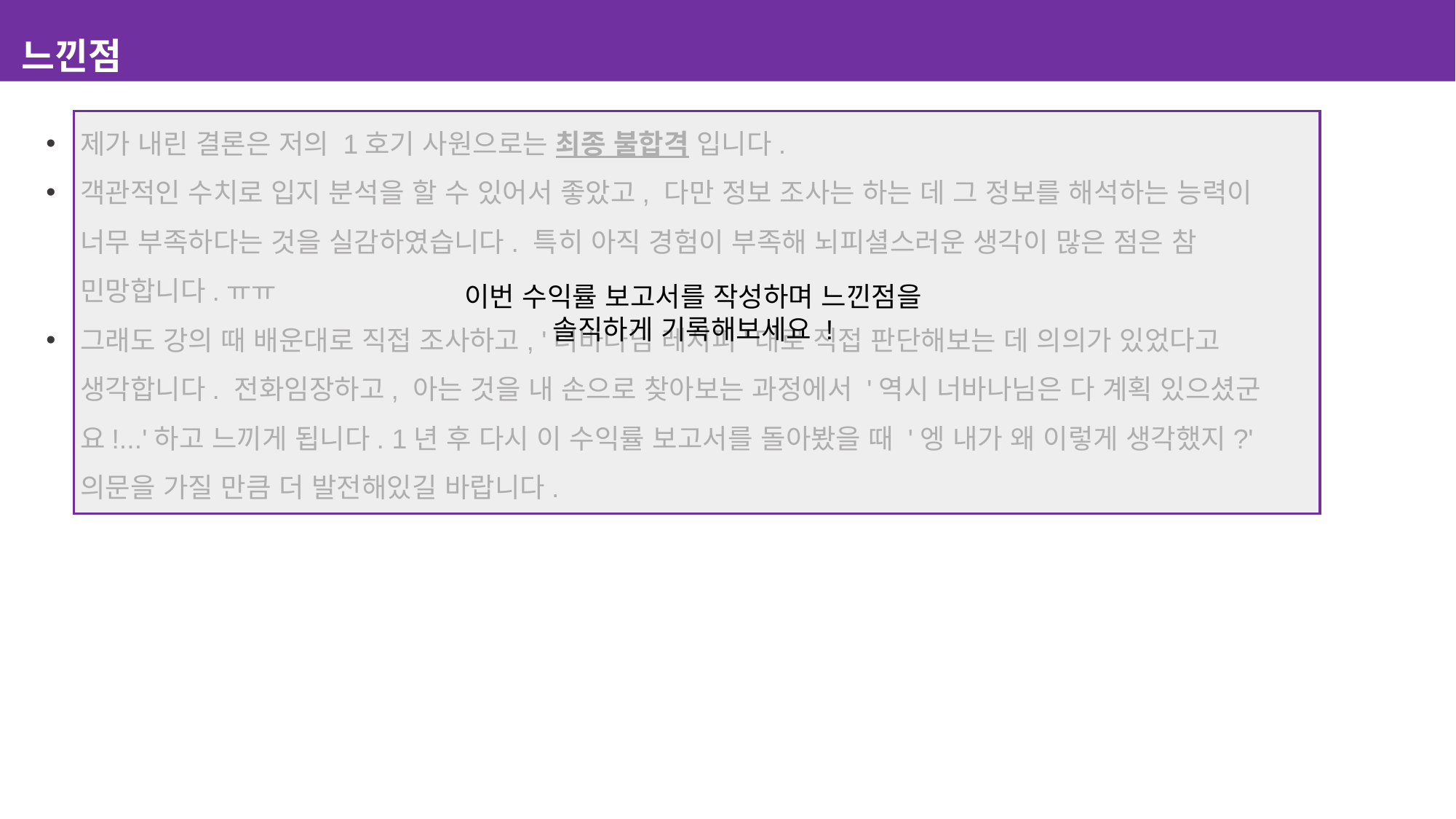

느낀점
제가 내린 결론은 저의 1호기 사원으로는 최종 불합격 입니다.
객관적인 수치로 입지 분석을 할 수 있어서 좋았고, 다만 정보 조사는 하는 데 그 정보를 해석하는 능력이 너무 부족하다는 것을 실감하였습니다. 특히 아직 경험이 부족해 뇌피셜스러운 생각이 많은 점은 참 민망합니다.ㅠㅠ
그래도 강의 때 배운대로 직접 조사하고, '너바나님 레시피'대로 직접 판단해보는 데 의의가 있었다고 생각합니다. 전화임장하고, 아는 것을 내 손으로 찾아보는 과정에서 '역시 너바나님은 다 계획 있으셨군요!...'하고 느끼게 됩니다. 1년 후 다시 이 수익률 보고서를 돌아봤을 때 '엥 내가 왜 이렇게 생각했지?' 의문을 가질 만큼 더 발전해있길 바랍니다.
이번 수익률 보고서를 작성하며 느낀점을
솔직하게 기록해보세요 !